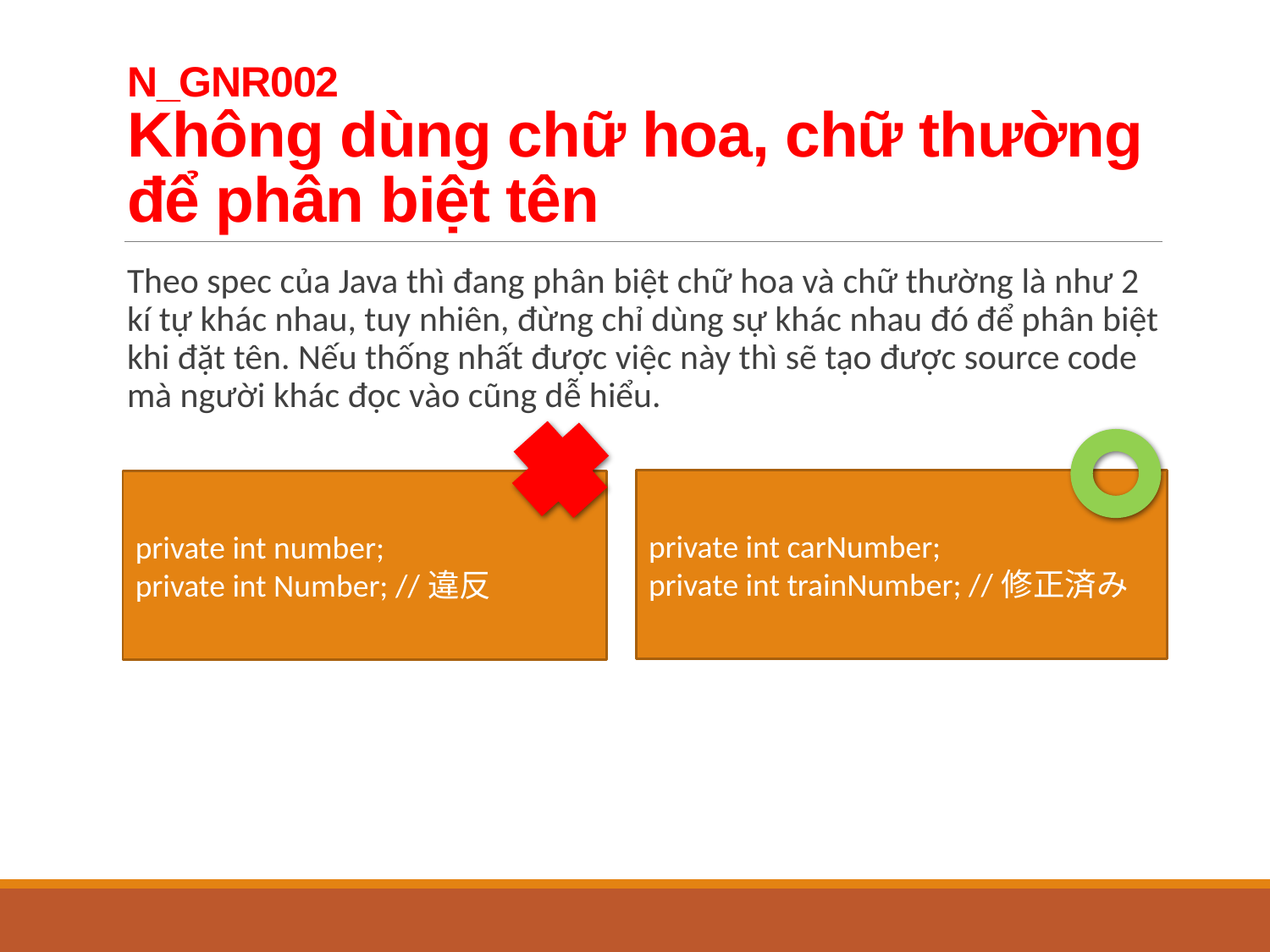

# N_GNR002 Không dùng chữ hoa, chữ thường để phân biệt tên
Theo spec của Java thì đang phân biệt chữ hoa và chữ thường là như 2 kí tự khác nhau, tuy nhiên, đừng chỉ dùng sự khác nhau đó để phân biệt khi đặt tên. Nếu thống nhất được việc này thì sẽ tạo được source code mà người khác đọc vào cũng dễ hiểu.

private int carNumber;
private int trainNumber; //修正済み
private int number;
private int Number; //違反